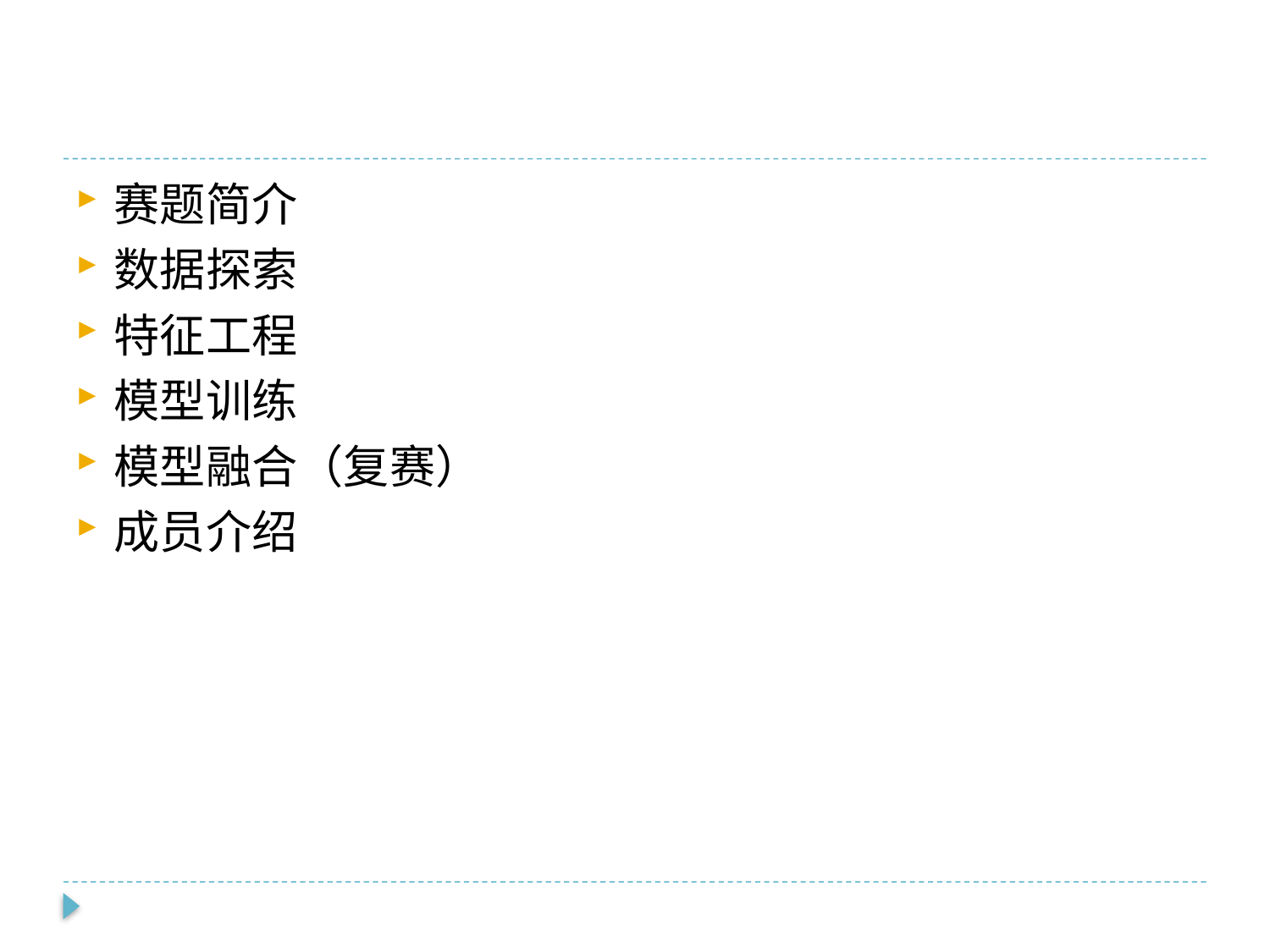

#
赛题简介
数据探索
特征工程
模型训练
模型融合（复赛）
成员介绍